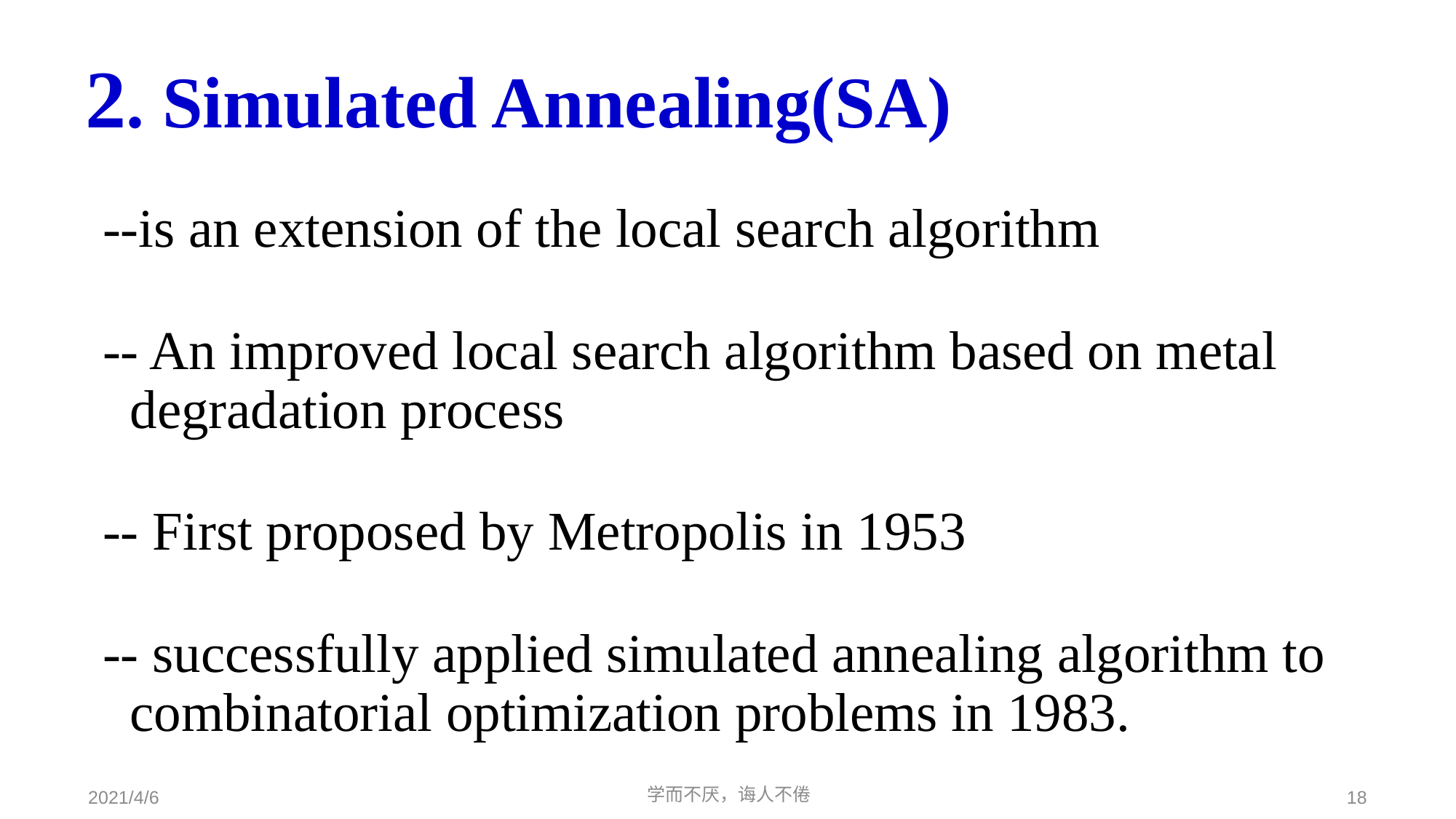

2. Simulated Annealing(SA)
--is an extension of the local search algorithm

-- An improved local search algorithm based on metal degradation process

-- First proposed by Metropolis in 1953

-- successfully applied simulated annealing algorithm to combinatorial optimization problems in 1983.
学而不厌，诲人不倦
18
2021/4/6